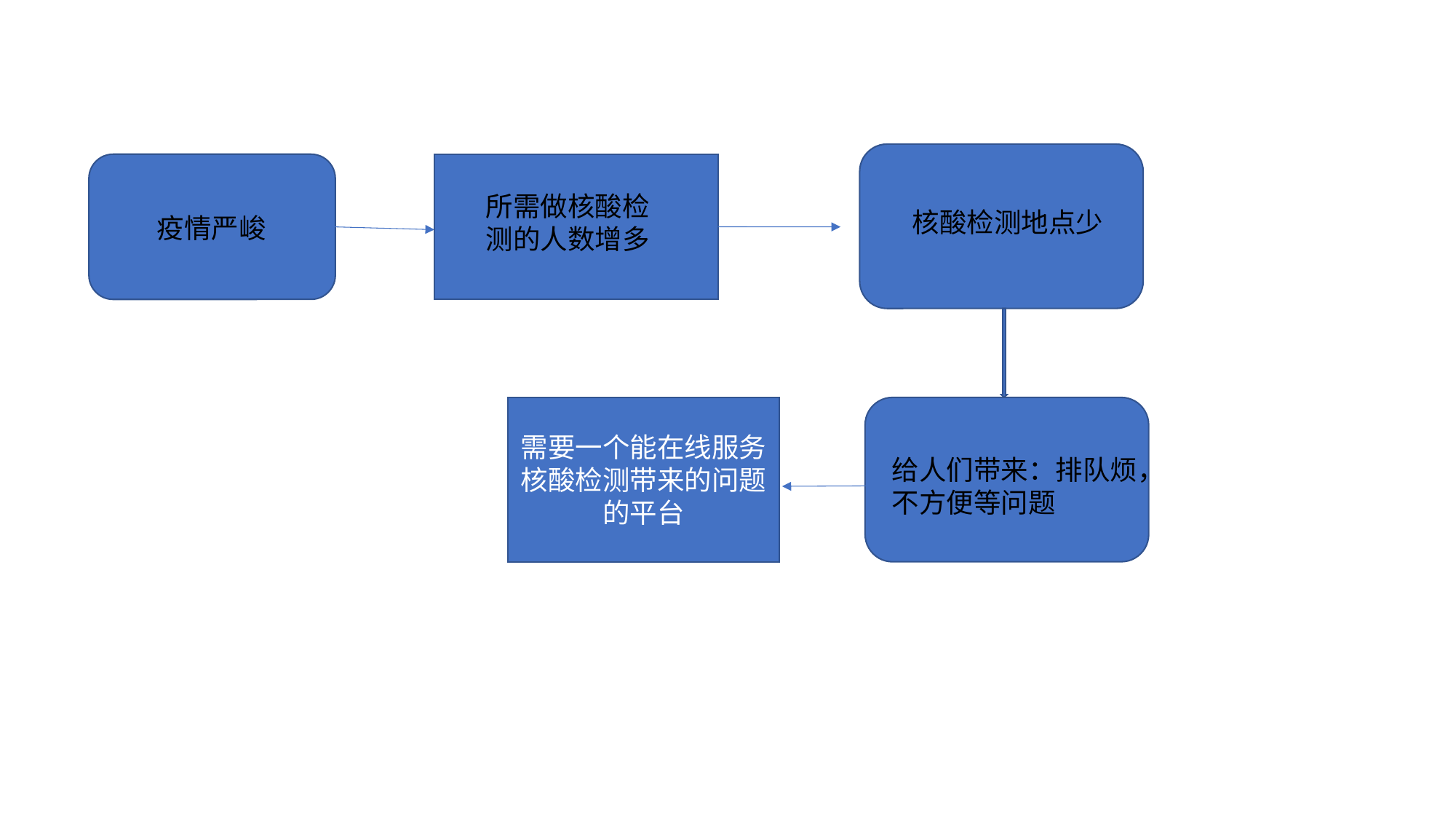

所需做核酸检测的人数增多

核酸检测地点少

疫情严峻

需要一个能在线服务核酸检测带来的问题的平台

给人们带来：排队烦，不方便等问题